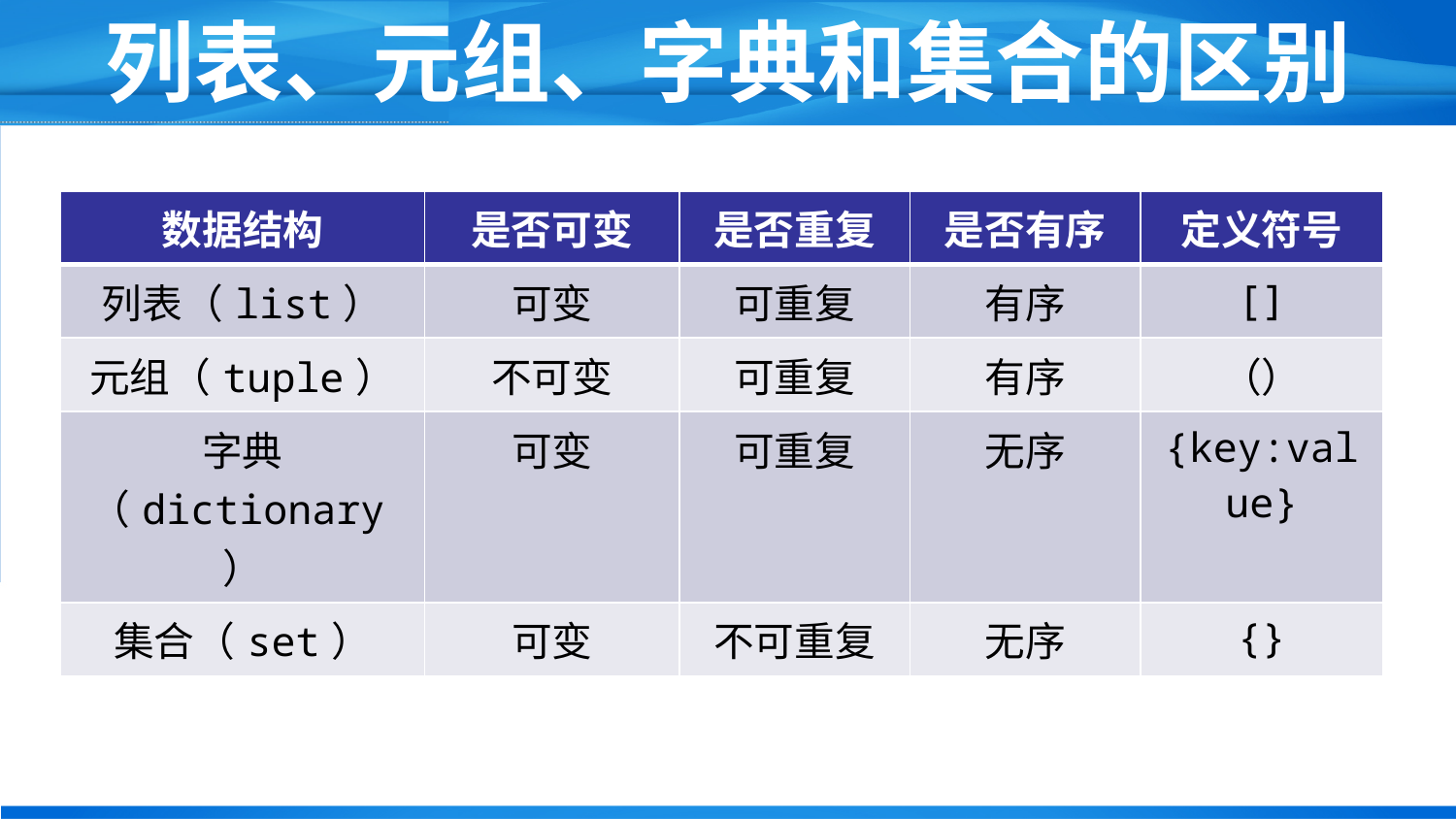

# 列表、元组、字典和集合的区别
| 数据结构 | 是否可变 | 是否重复 | 是否有序 | 定义符号 |
| --- | --- | --- | --- | --- |
| 列表（list） | 可变 | 可重复 | 有序 | [] |
| 元组（tuple） | 不可变 | 可重复 | 有序 | （） |
| 字典（dictionary） | 可变 | 可重复 | 无序 | {key:value} |
| 集合（set） | 可变 | 不可重复 | 无序 | {} |